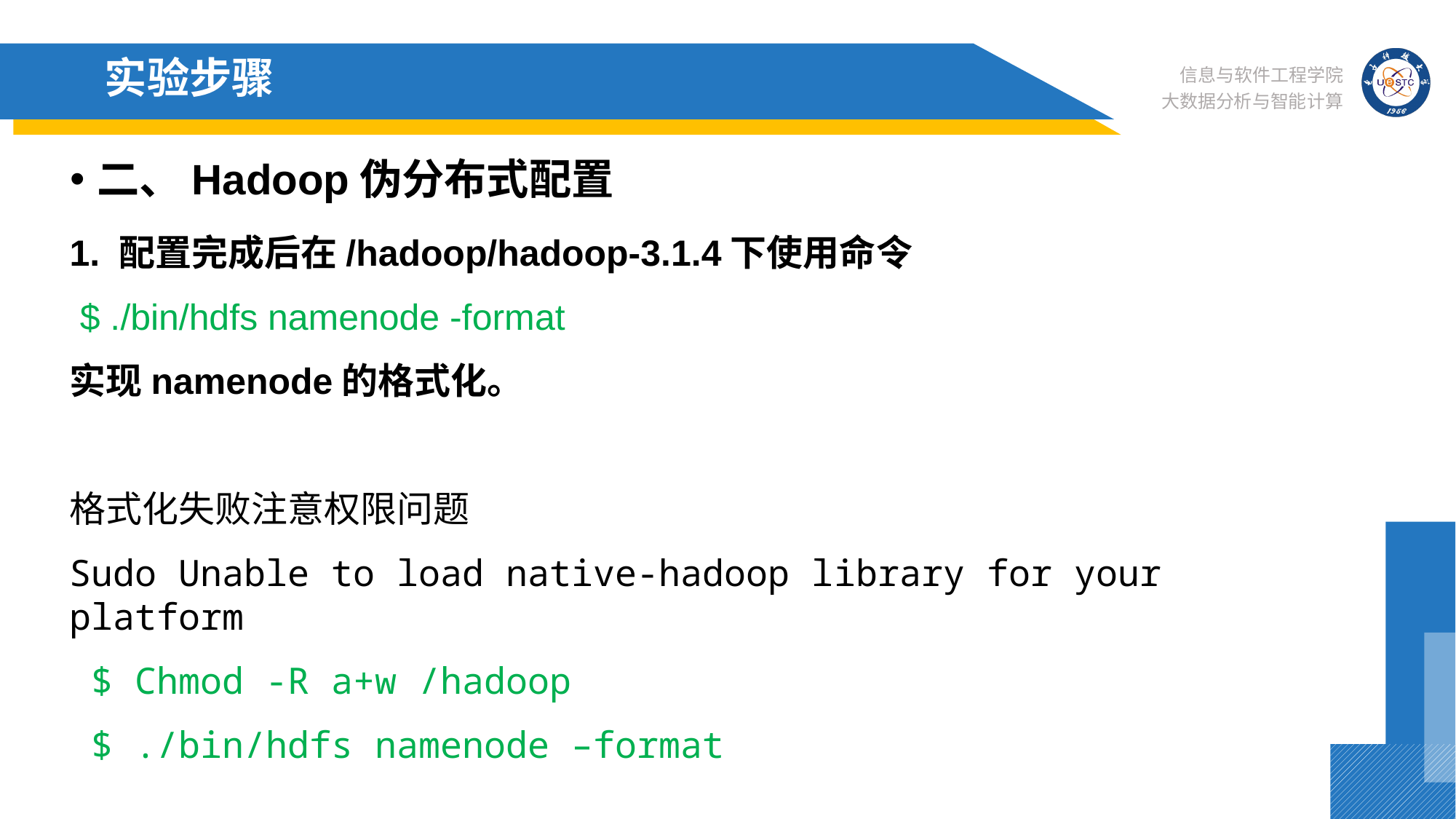

# 实验步骤
二、Hadoop伪分布式配置

1. 配置完成后在/hadoop/hadoop-3.1.4下使用命令
 $ ./bin/hdfs namenode -format
实现namenode的格式化。

格式化失败注意权限问题
Sudo Unable to load native-hadoop library for your platform
 $ Chmod -R a+w /hadoop
 $ ./bin/hdfs namenode –format